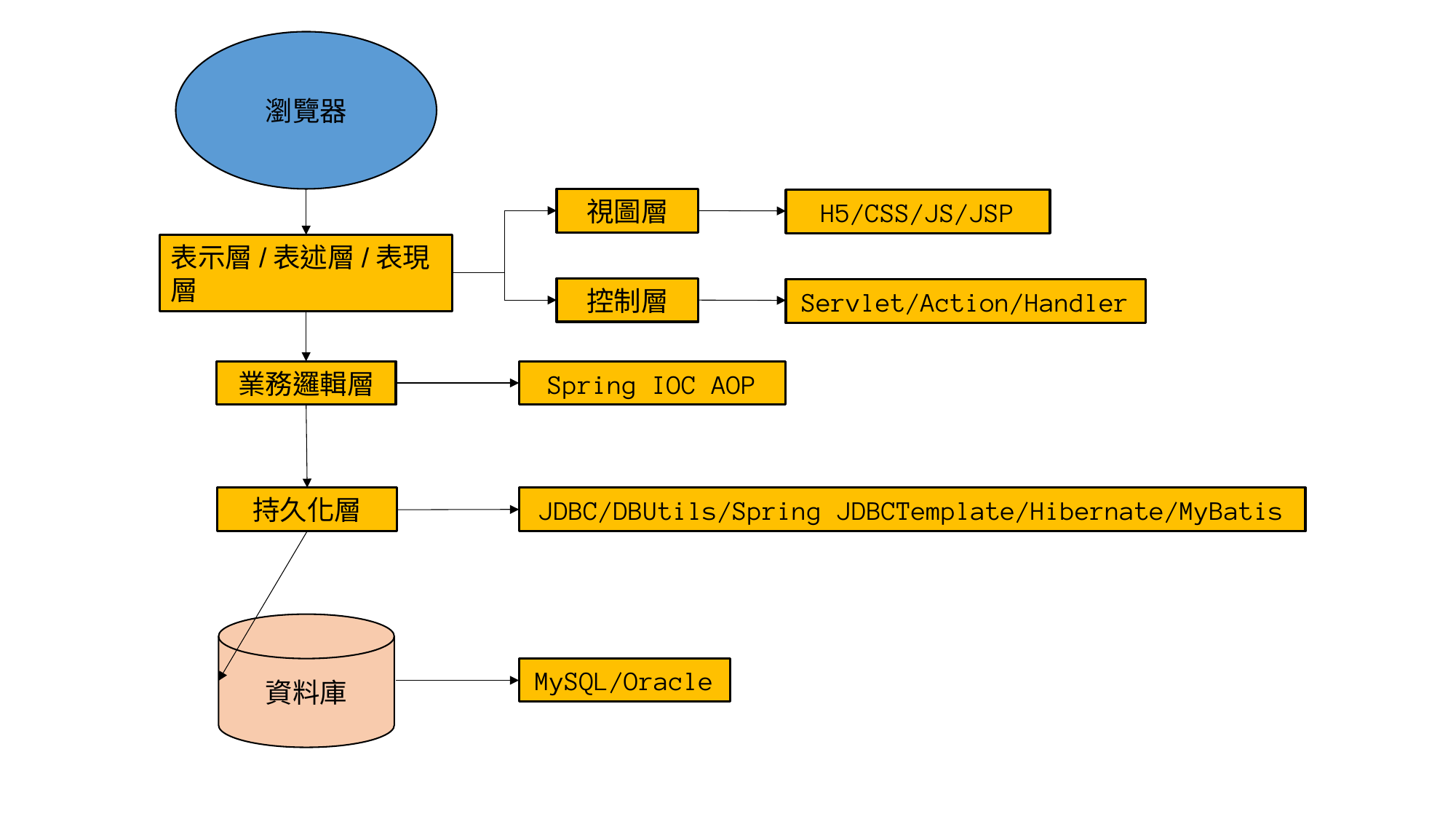

瀏覽器
視圖層
H5/CSS/JS/JSP
表示層/表述層/表現層
控制層
Servlet/Action/Handler
業務邏輯層
Spring IOC AOP
持久化層
JDBC/DBUtils/Spring JDBCTemplate/Hibernate/MyBatis
資料庫
MySQL/Oracle